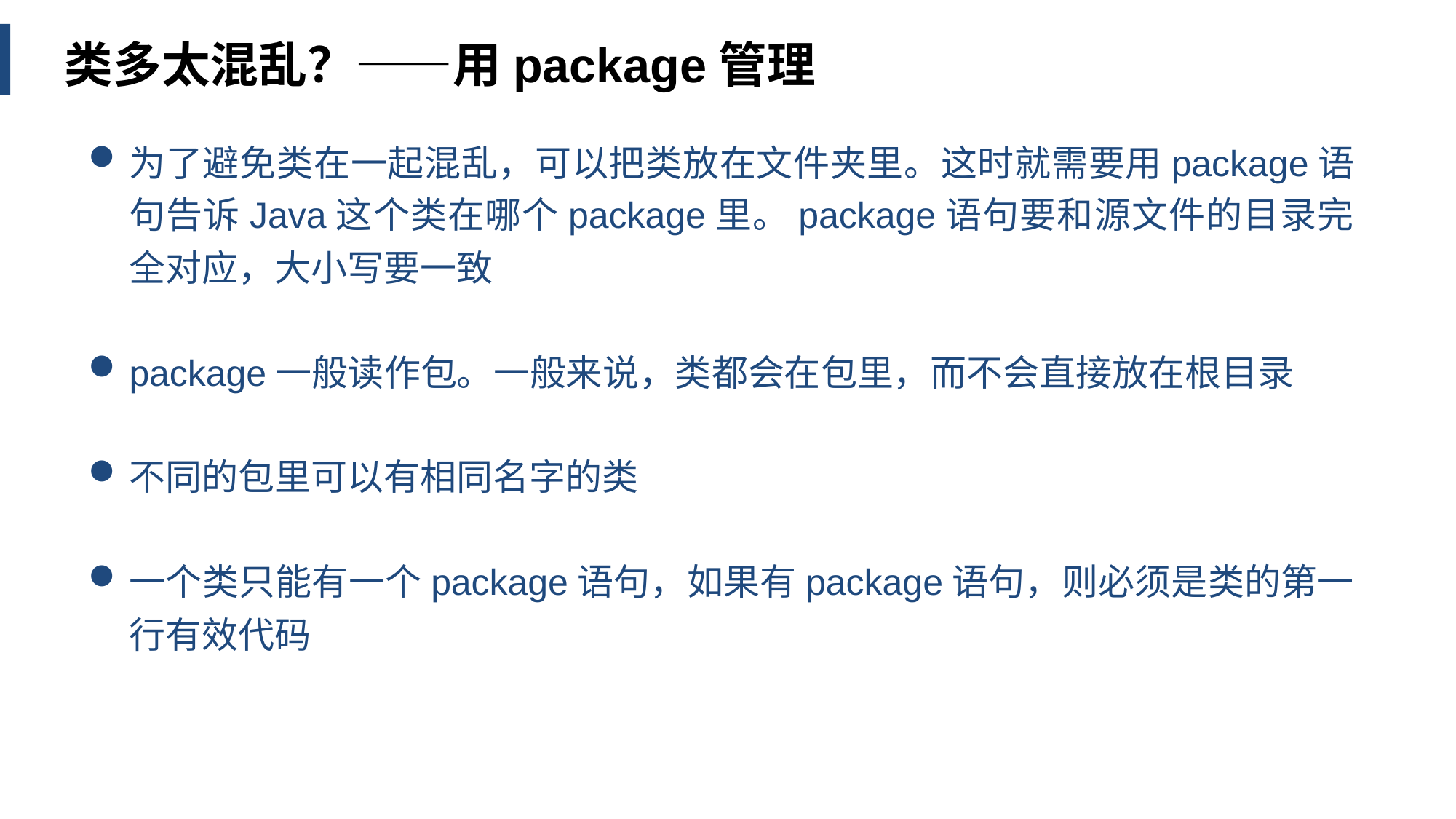

类多太混乱？——用package管理
为了避免类在一起混乱，可以把类放在文件夹里。这时就需要用package语句告诉Java这个类在哪个package里。package语句要和源文件的目录完全对应，大小写要一致

package一般读作包。一般来说，类都会在包里，而不会直接放在根目录

不同的包里可以有相同名字的类

一个类只能有一个package语句，如果有package语句，则必须是类的第一行有效代码